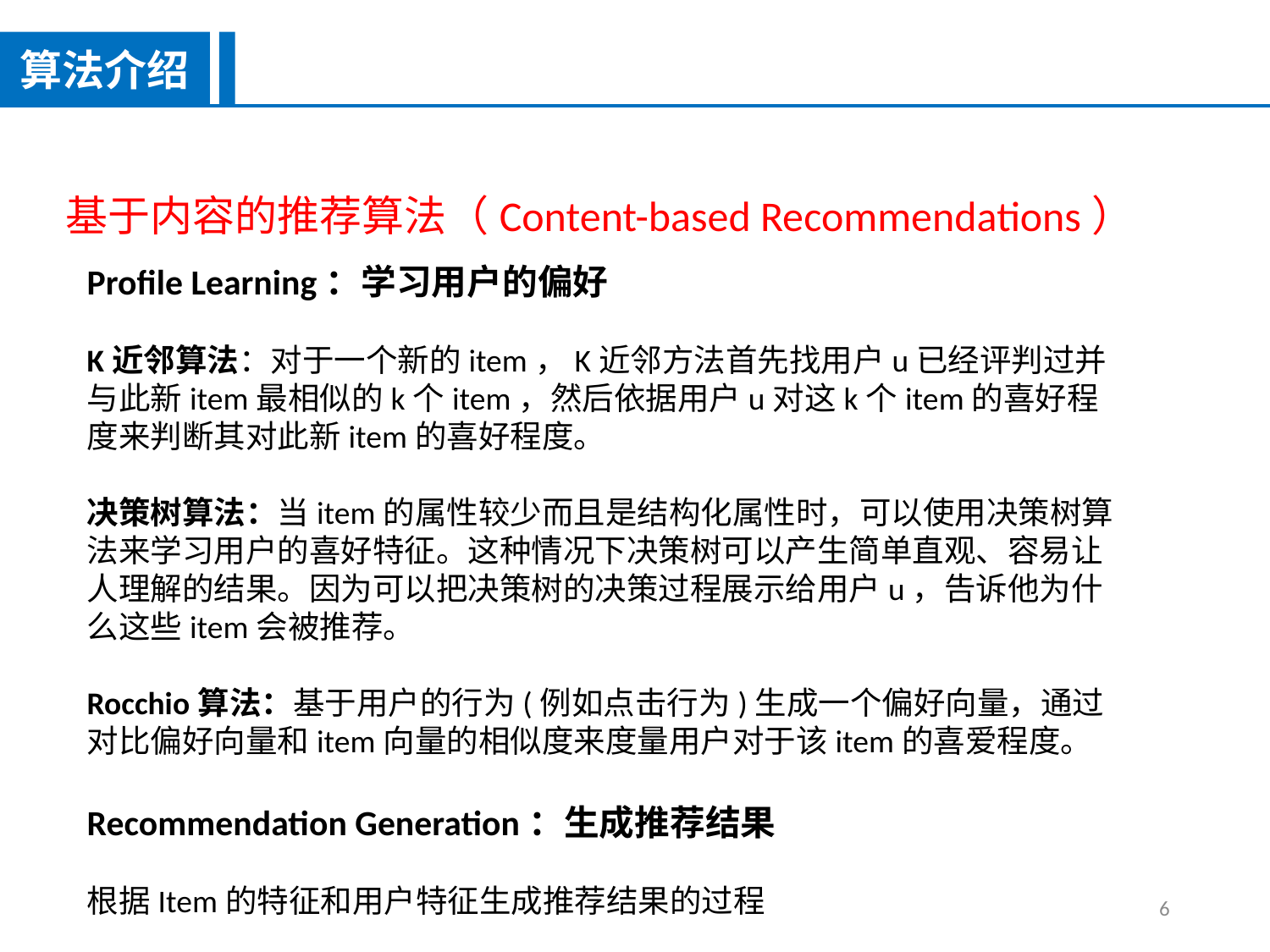

算法介绍

基于内容的推荐算法（Content-based Recommendations）

Profile Learning：学习用户的偏好

K近邻算法：对于一个新的item，K近邻方法首先找用户u已经评判过并与此新item最相似的k个item，然后依据用户u对这k个item的喜好程度来判断其对此新item的喜好程度。

决策树算法：当item的属性较少而且是结构化属性时，可以使用决策树算法来学习用户的喜好特征。这种情况下决策树可以产生简单直观、容易让人理解的结果。因为可以把决策树的决策过程展示给用户u，告诉他为什么这些item会被推荐。

Rocchio算法：基于用户的行为(例如点击行为)生成一个偏好向量，通过对比偏好向量和item向量的相似度来度量用户对于该item的喜爱程度。

Recommendation Generation：生成推荐结果

根据Item的特征和用户特征生成推荐结果的过程
6